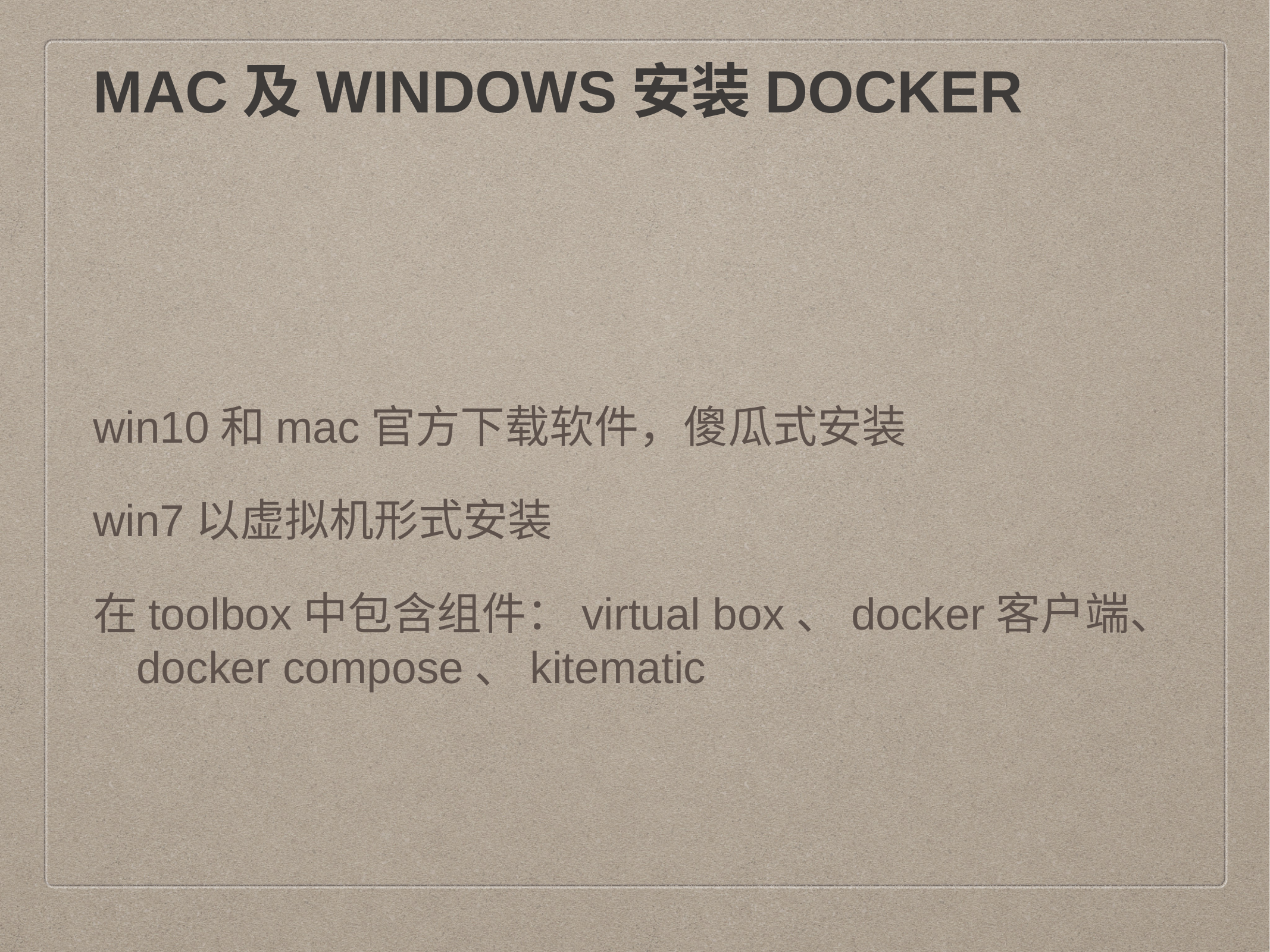

# MAC及WINDOWS安装DOCKER
win10和mac官方下载软件，傻瓜式安装
win7以虚拟机形式安装
在toolbox中包含组件：virtual box、docker客户端、docker compose、kitematic